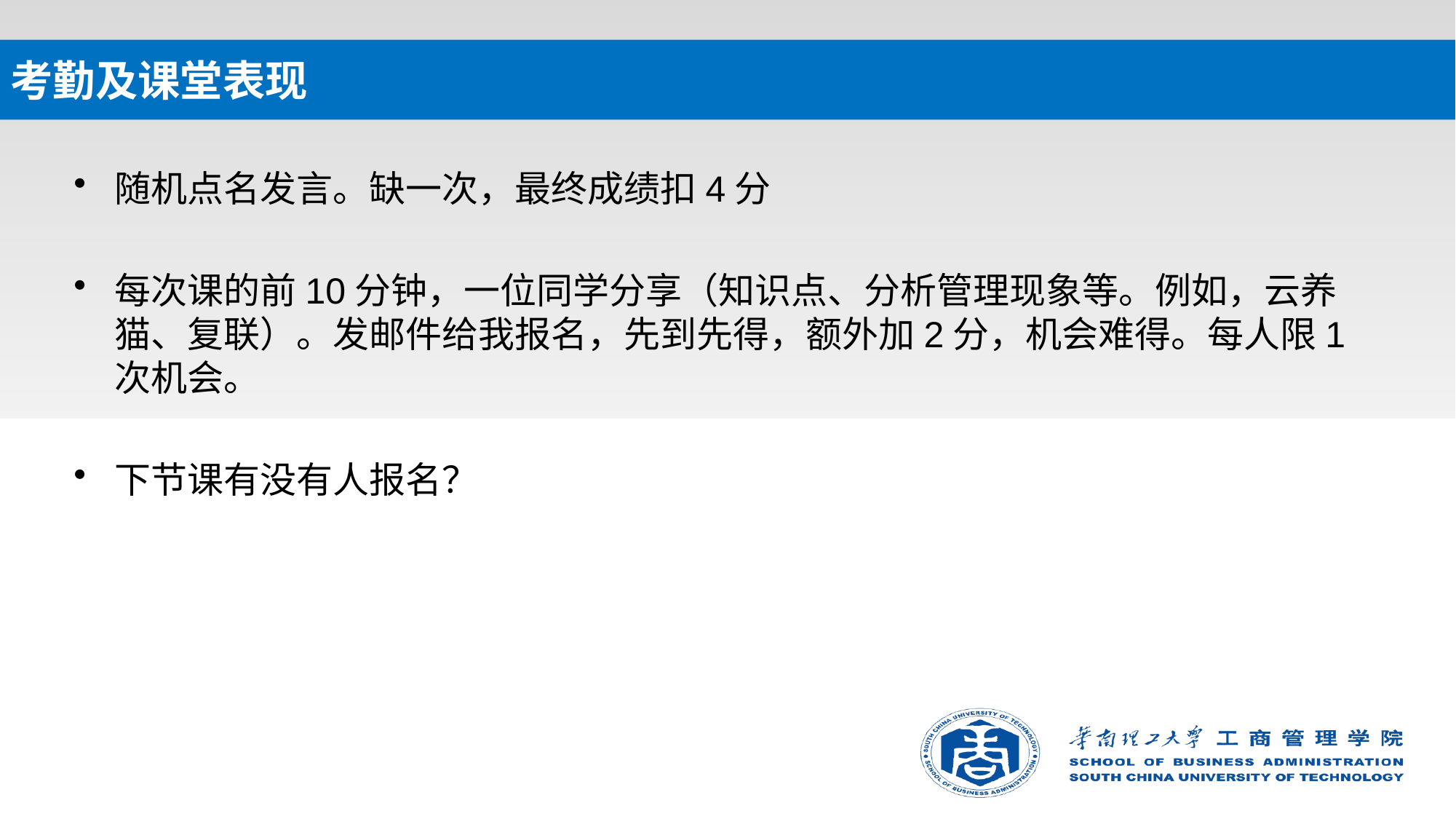

# 考勤及课堂表现
随机点名发言。缺一次，最终成绩扣4分

每次课的前10分钟，一位同学分享（知识点、分析管理现象等。例如，云养猫、复联）。发邮件给我报名，先到先得，额外加2分，机会难得。每人限1次机会。

下节课有没有人报名？